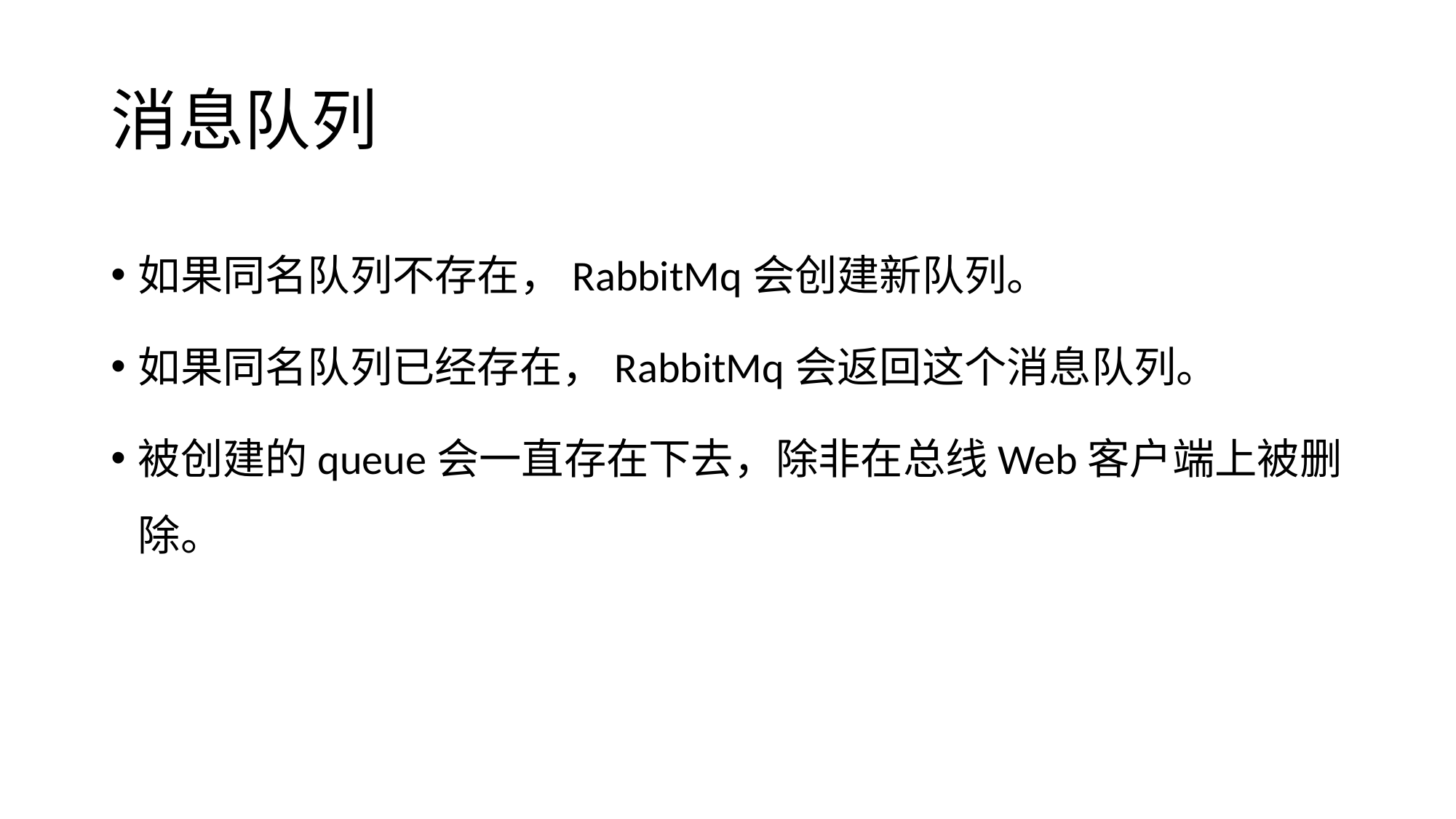

# 消息队列
如果同名队列不存在，RabbitMq会创建新队列。
如果同名队列已经存在，RabbitMq会返回这个消息队列。
被创建的queue会一直存在下去，除非在总线Web客户端上被删除。